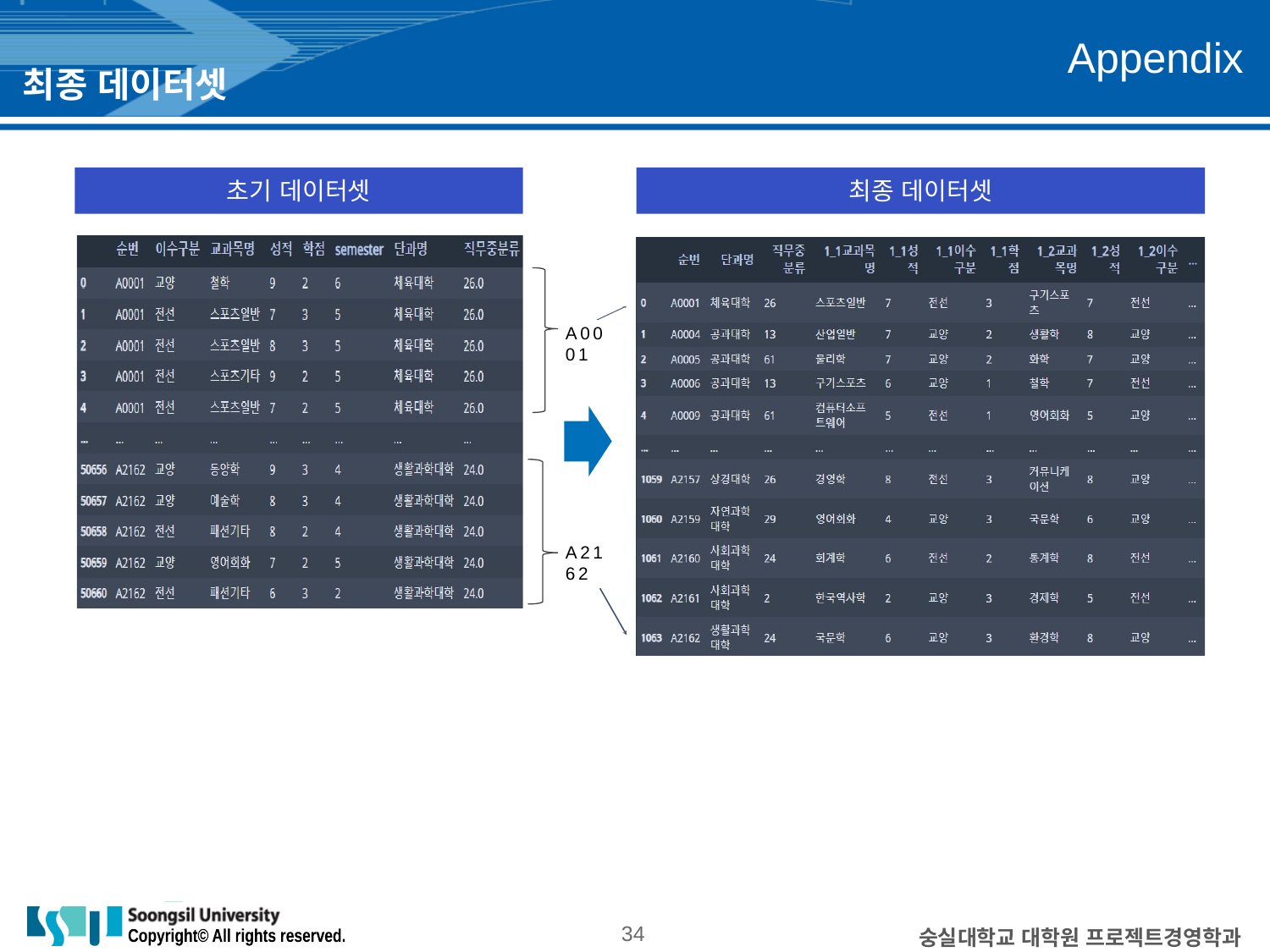

Appendix
최종 데이터셋
초기 데이터셋
최종 데이터셋

A0001

A2162